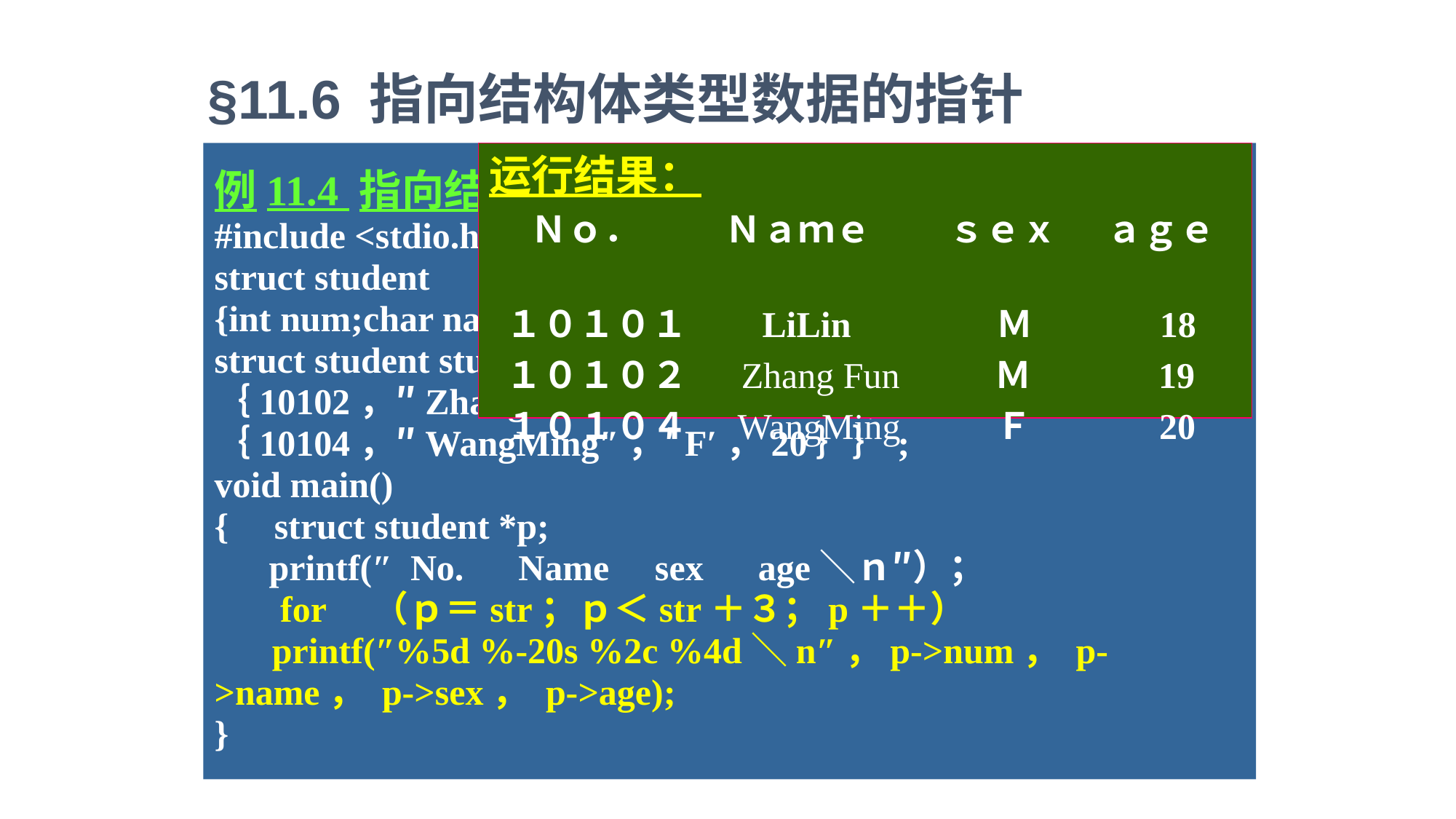

§11.6 指向结构体类型数据的指针
例11.4 指向结构体数组的指针的应用
#include <stdio.h>
struct student
{int num;char name[20];char sex;int age;};
struct student stu[3]=｛｛10101，″Li Lin″，′M′，18｝，｛10102，″Zhang Fun″，′M′，19｝，｛10104，″WangMing″，′F′，20｝｝;
void main()
{     struct student *p;
      printf(″  No.      Name     sex      age＼ｎ″）；
       for　（ｐ＝str；ｐ＜str＋３；p＋＋）
      printf(″%5d %-20s %2c %4d＼n″，p->num， p->name， p->sex， p->age);
}
11.6.2 指向结构体数组的指针
运行结果：
    Ｎｏ．　      Ｎａｍｅ　     ｓｅｘ      ａｇｅ
 １０１０１        LiLin               Ｍ　          18
 １０１０２　 Zhang Fun 　     Ｍ　          19
 １０１０４     WangMing 　     Ｆ　          20